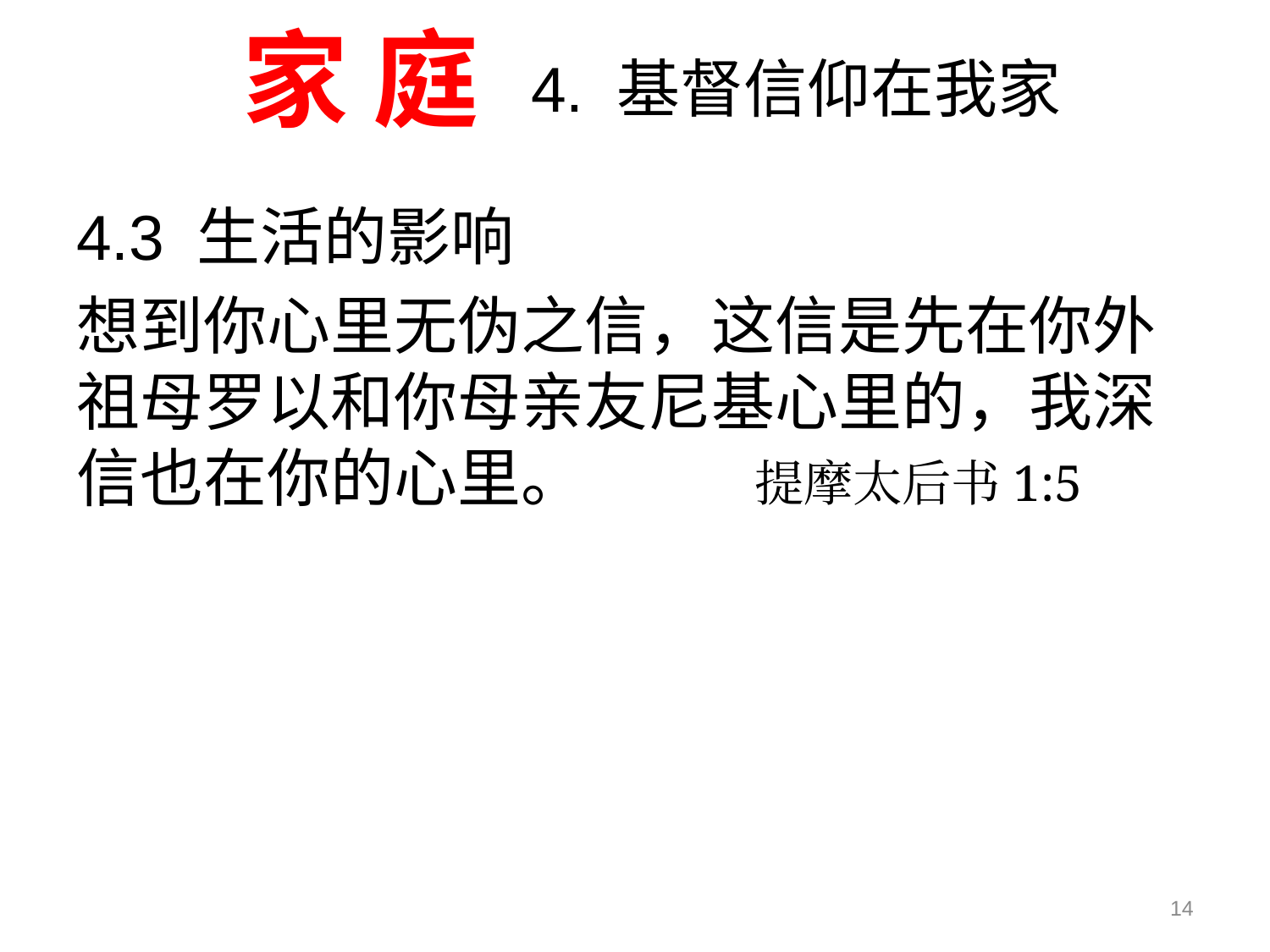

家 庭
4. 基督信仰在我家
4.3 生活的影响
想到你心里无伪之信，这信是先在你外祖母罗以和你母亲友尼基心里的，我深信也在你的心里。            提摩太后书1:5
14